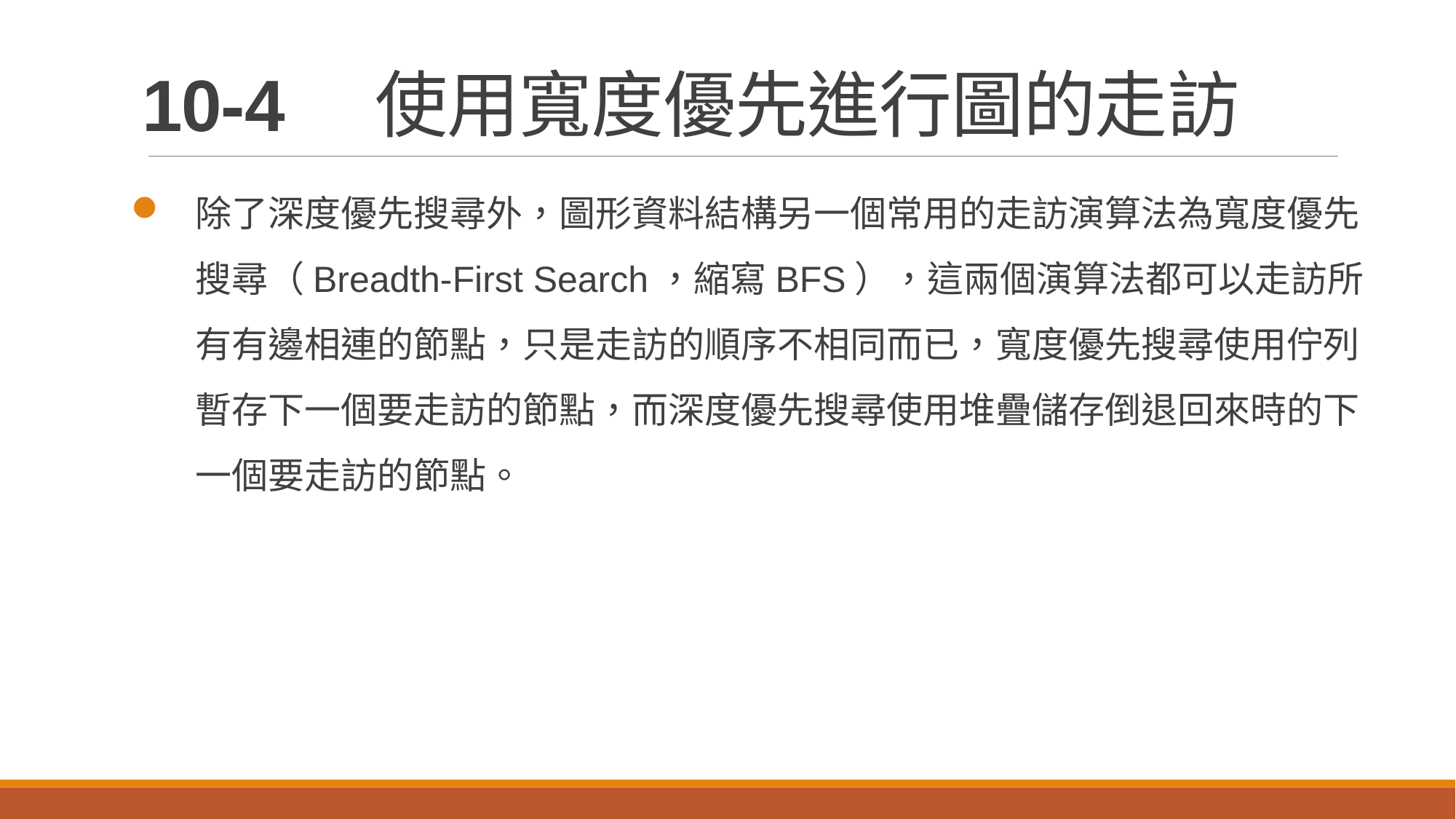

# 10-4　使用寬度優先進行圖的走訪
除了深度優先搜尋外，圖形資料結構另一個常用的走訪演算法為寬度優先搜尋（Breadth-First Search，縮寫BFS），這兩個演算法都可以走訪所有有邊相連的節點，只是走訪的順序不相同而已，寬度優先搜尋使用佇列暫存下一個要走訪的節點，而深度優先搜尋使用堆疊儲存倒退回來時的下一個要走訪的節點。